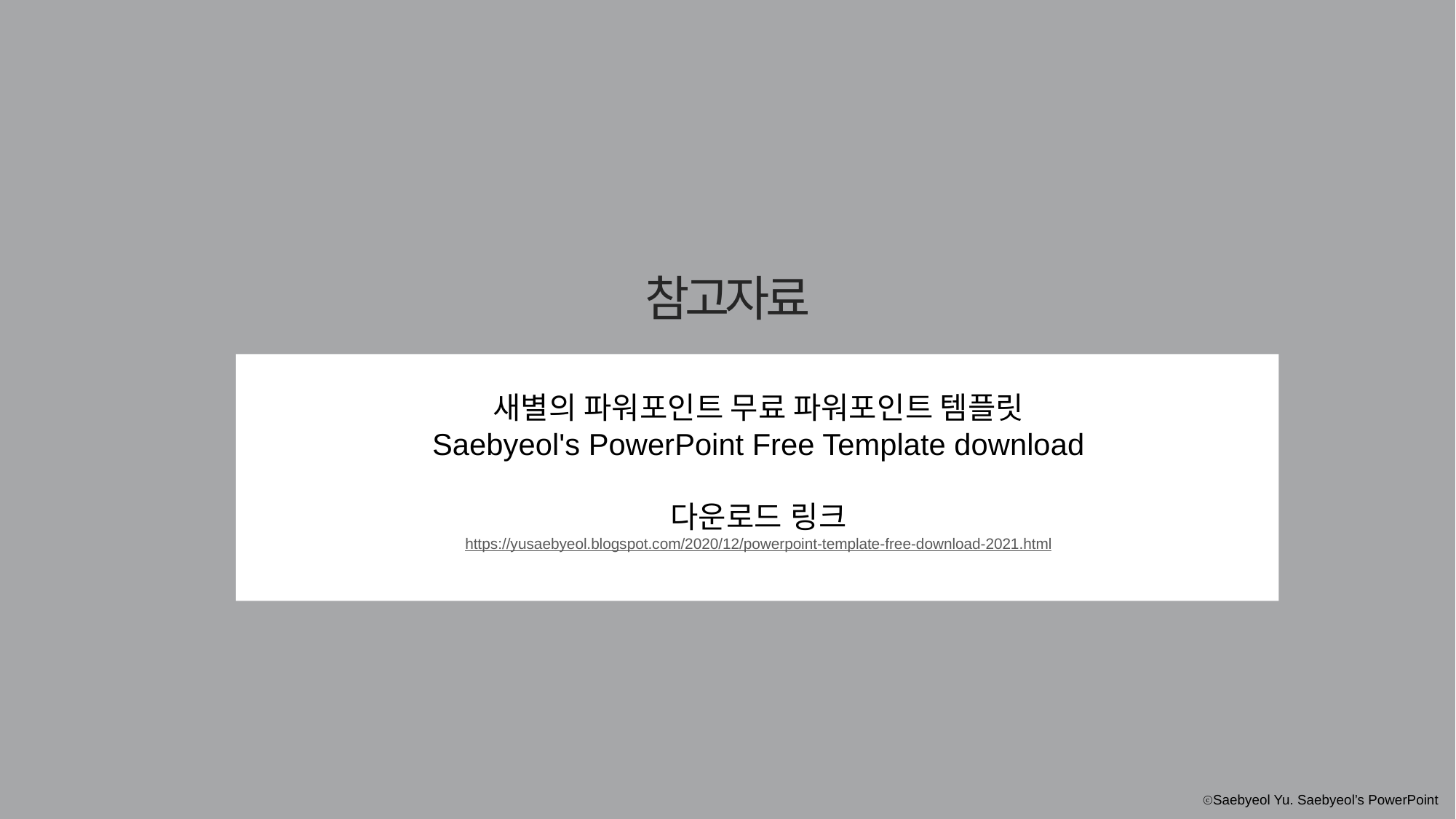

참고자료

새별의 파워포인트 무료 파워포인트 템플릿
Saebyeol's PowerPoint Free Template download

다운로드 링크
https://yusaebyeol.blogspot.com/2020/12/powerpoint-template-free-download-2021.html